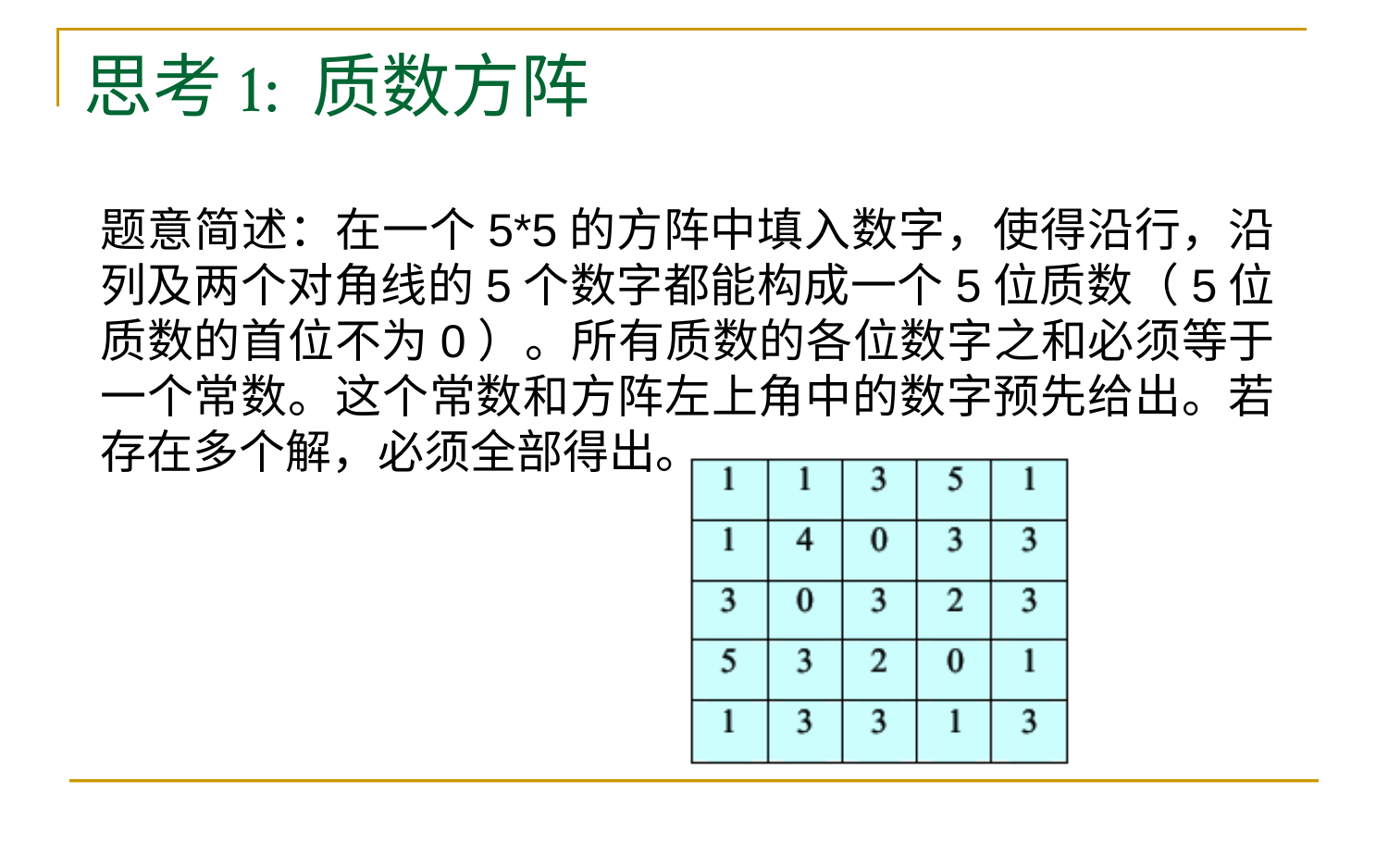

# 思考1: 质数方阵
题意简述：在一个5*5的方阵中填入数字，使得沿行，沿列及两个对角线的5个数字都能构成一个5位质数（5位质数的首位不为0）。所有质数的各位数字之和必须等于一个常数。这个常数和方阵左上角中的数字预先给出。若存在多个解，必须全部得出。